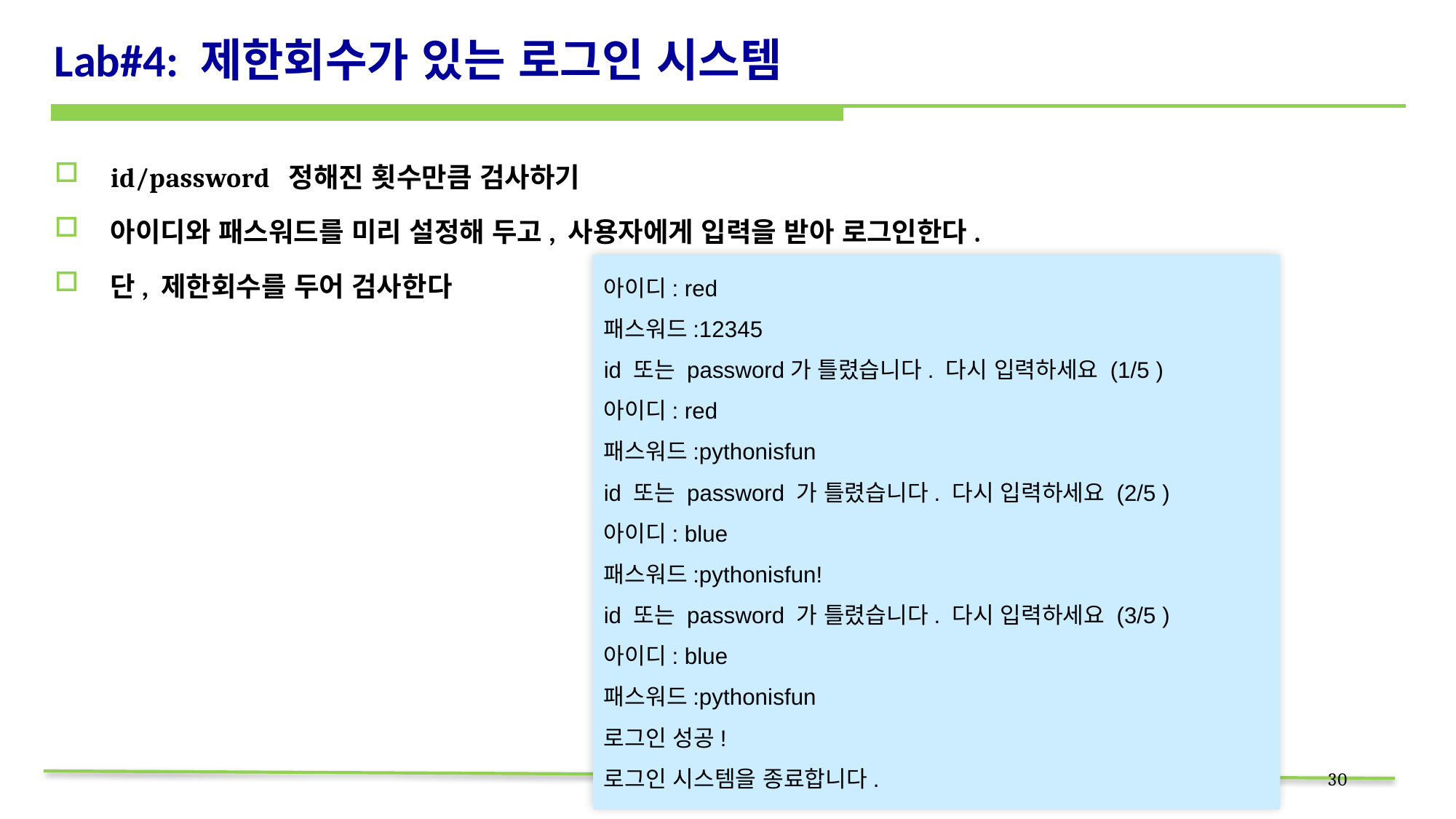

# Lab#4: 제한회수가 있는 로그인 시스템
id/password  정해진 횟수만큼 검사하기
아이디와 패스워드를 미리 설정해 두고, 사용자에게 입력을 받아 로그인한다.
단, 제한회수를 두어 검사한다
아이디: red
패스워드:12345
id 또는 password가 틀렸습니다. 다시 입력하세요 (1/5 )
아이디: red
패스워드:pythonisfun
id 또는 password 가 틀렸습니다. 다시 입력하세요 (2/5 )
아이디: blue
패스워드:pythonisfun!
id 또는 password 가 틀렸습니다. 다시 입력하세요 (3/5 )
아이디: blue
패스워드:pythonisfun
로그인 성공!
로그인 시스템을 종료합니다.
30